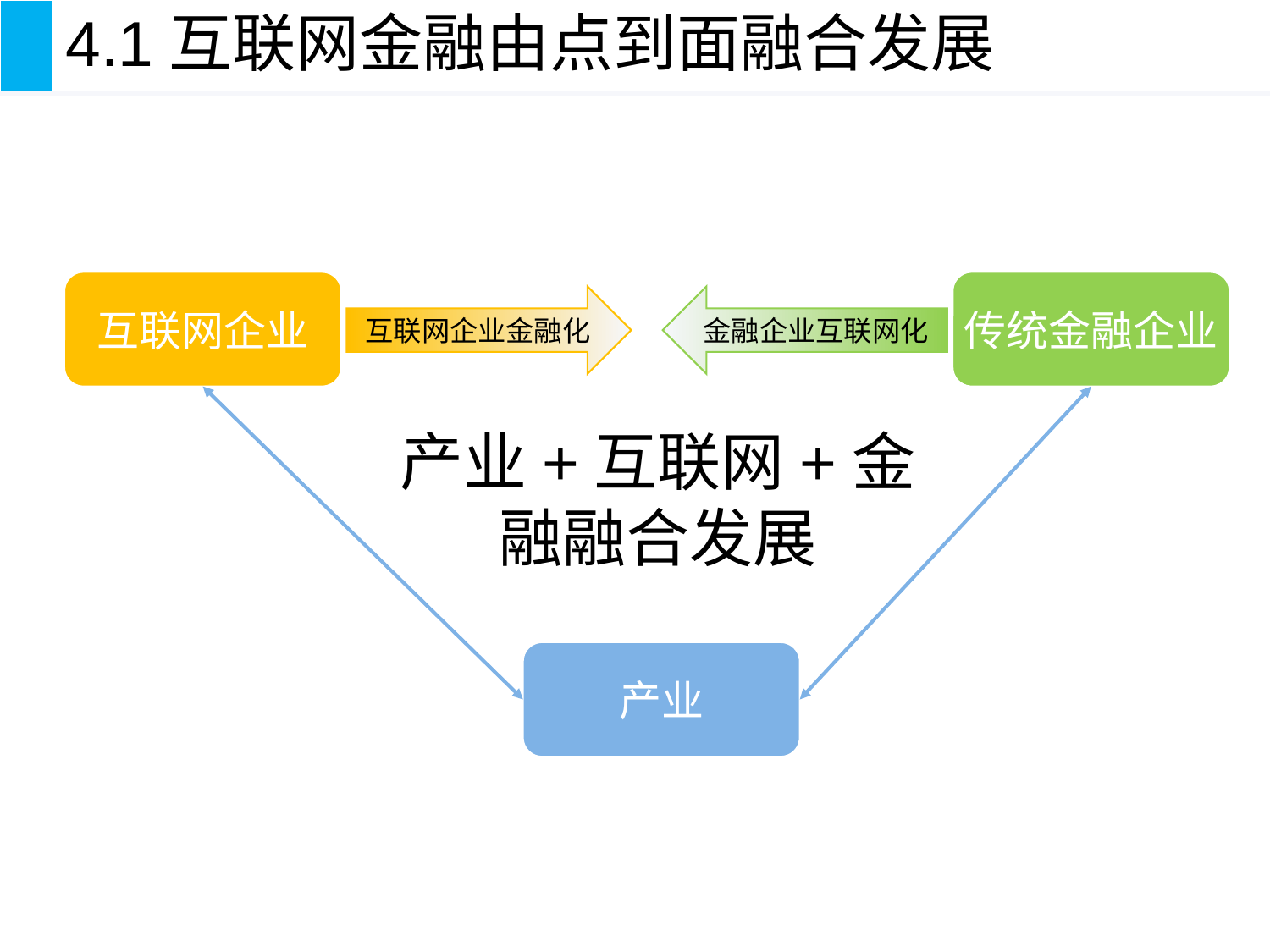

# 4.1互联网金融由点到面融合发展
传统金融企业
互联网企业
互联网企业金融化
金融企业互联网化
产业+互联网+金融融合发展
产业